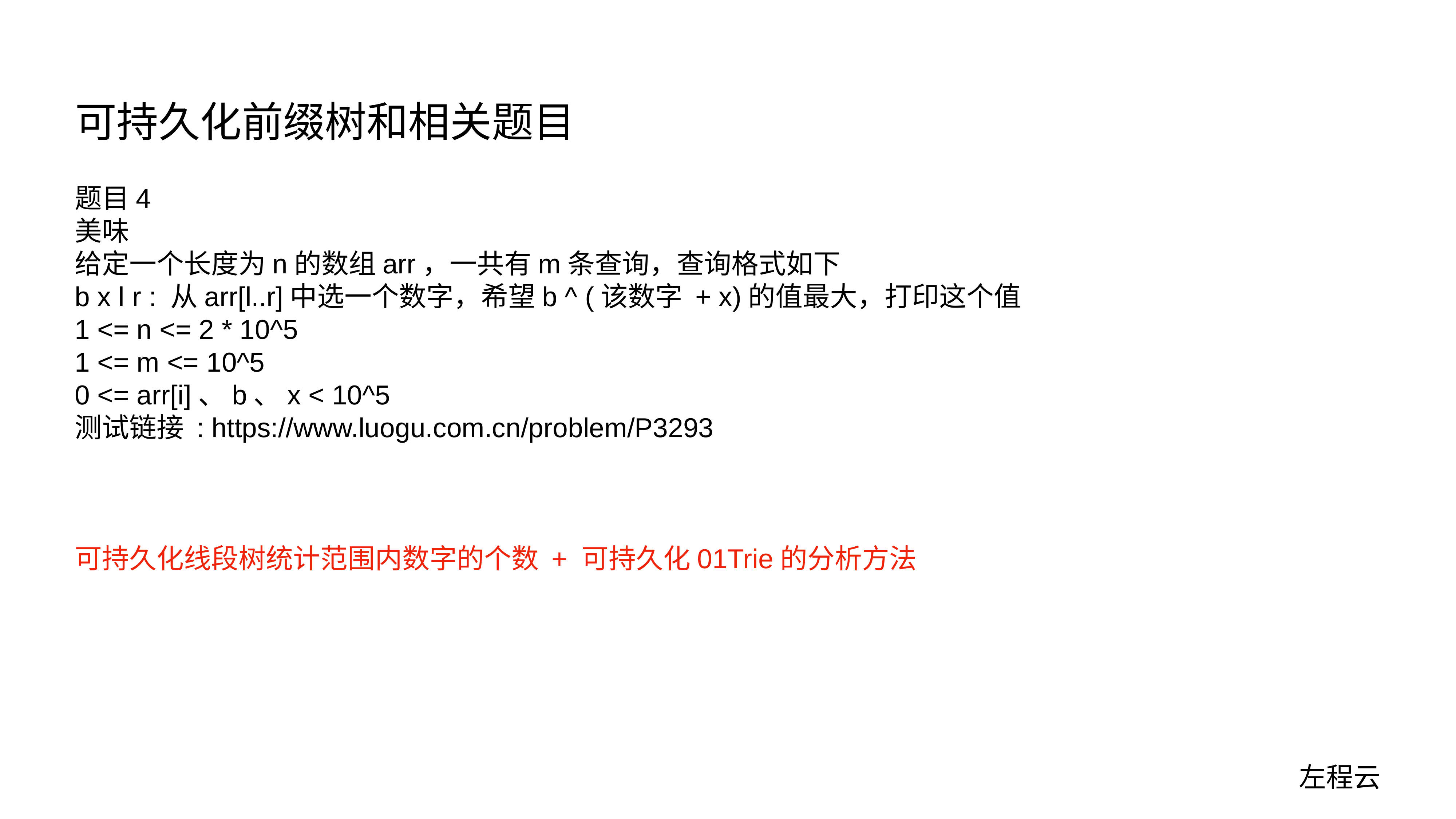

# 可持久化前缀树和相关题目
题目4
美味
给定一个长度为n的数组arr，一共有m条查询，查询格式如下
b x l r : 从arr[l..r]中选一个数字，希望b ^ (该数字 + x)的值最大，打印这个值
1 <= n <= 2 * 10^5
1 <= m <= 10^5
0 <= arr[i]、b、x < 10^5
测试链接 : https://www.luogu.com.cn/problem/P3293

可持久化线段树统计范围内数字的个数 + 可持久化01Trie的分析方法
左程云